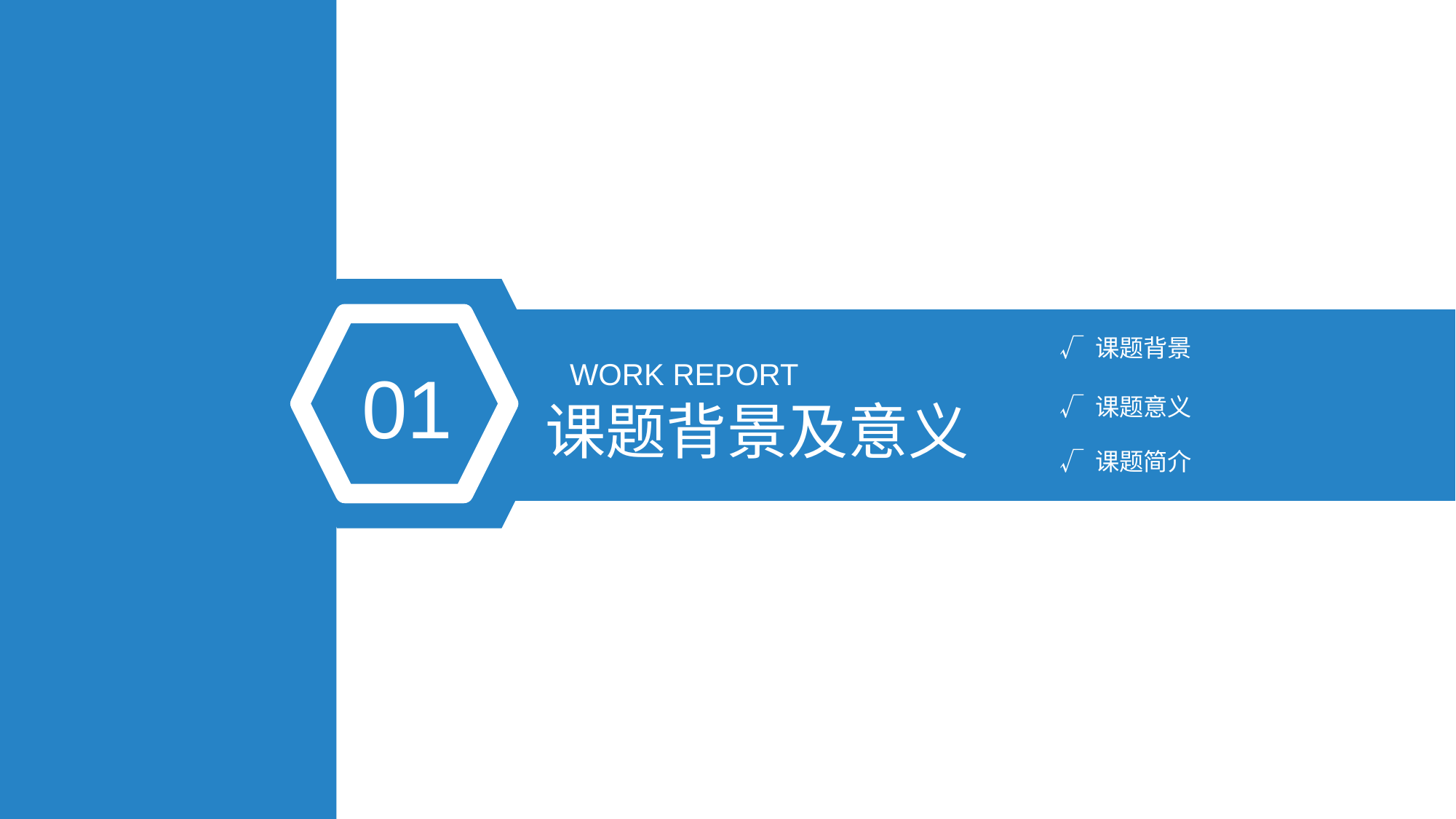

01
√ 课题背景
WORK REPORT
√ 课题意义
课题背景及意义
√ 课题简介